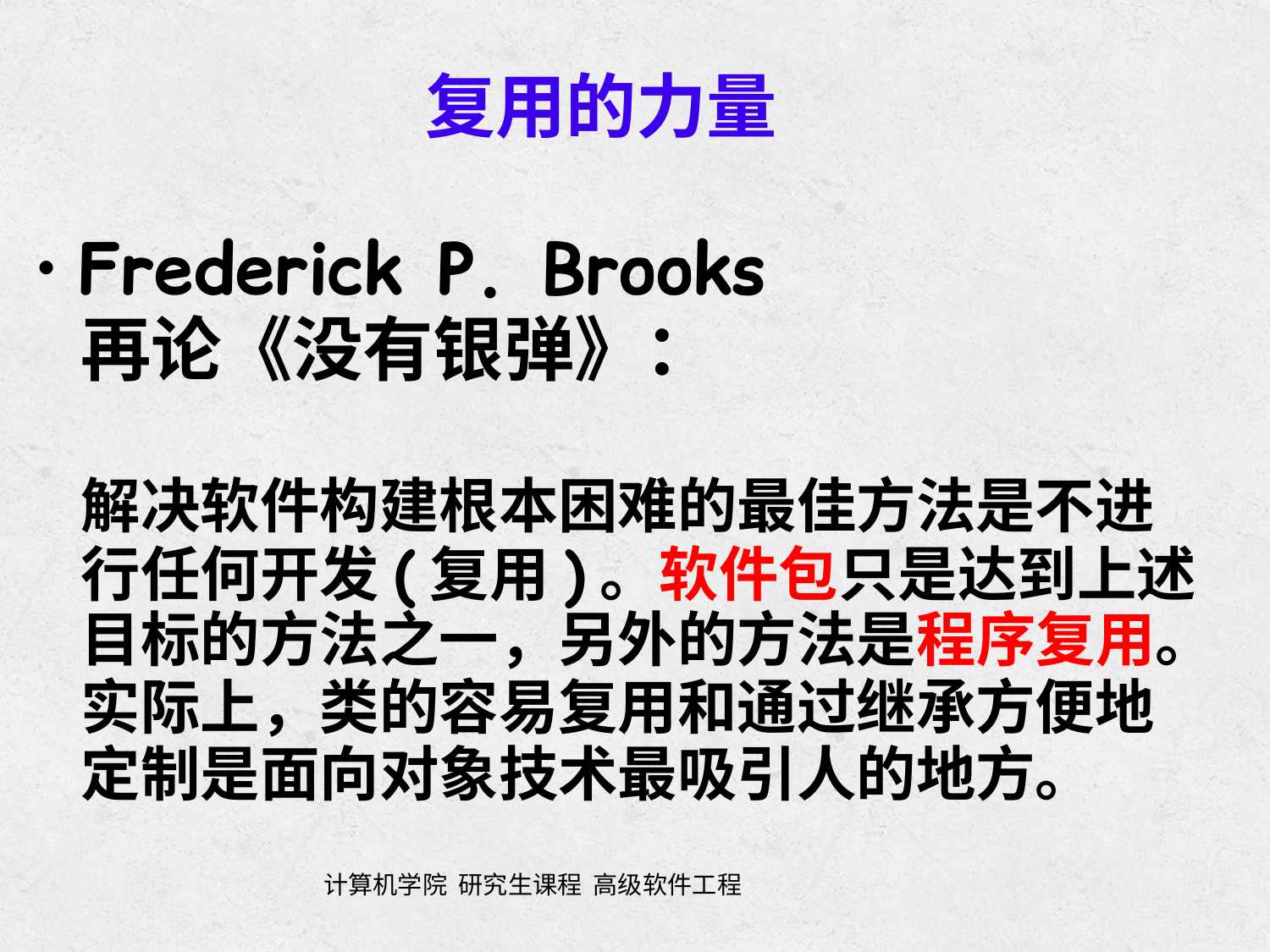

复用的力量

• Frederick  P.  Brooks
	再论《没有银弹》：

	解决软件构建根本困难的最佳方法是不进
	行任何开发(复用)。软件包只是达到上述
	目标的方法之一，另外的方法是程序复用。
	实际上，类的容易复用和通过继承方便地
	定制是面向对象技术最吸引人的地方。
计算机学院  研究生课程  高级软件工程